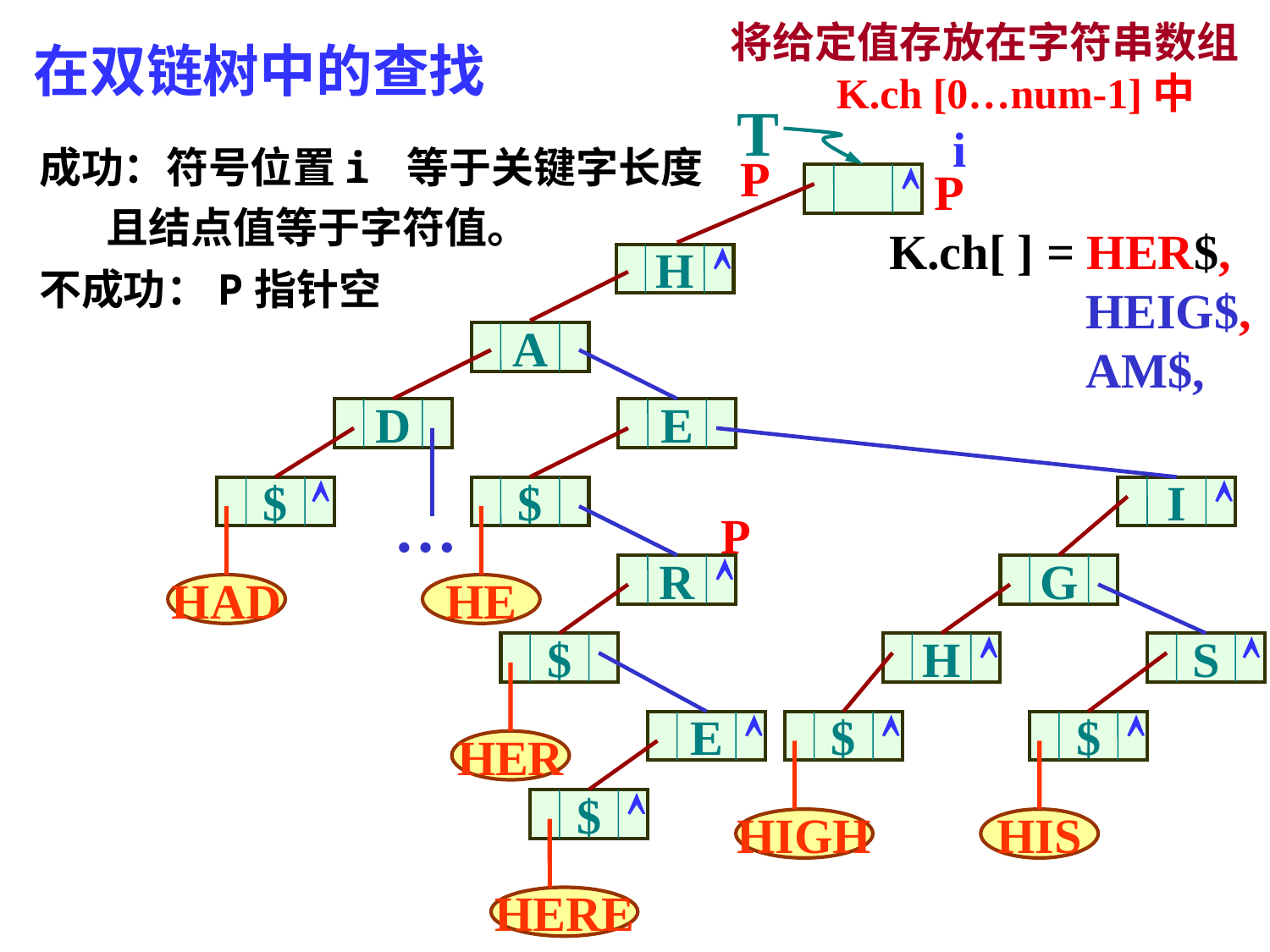

将给定值存放在字符串数组
          K.ch [0…num-1]中
在双链树中的查找
T

∧

∧
H

A

D

E

∧
∧
$

$

I

…

∧
R

G

HAD
HE

∧
∧
$

H

S

∧
∧
∧
E

$

$

HER

∧
$

HIGH
HIS

HERE
i

成功：符号位置i 等于关键字长度
      且结点值等于字符值。
不成功：P指针空
P
P
K.ch[ ] = HER$,
                HEIG$,
                AM$,

P